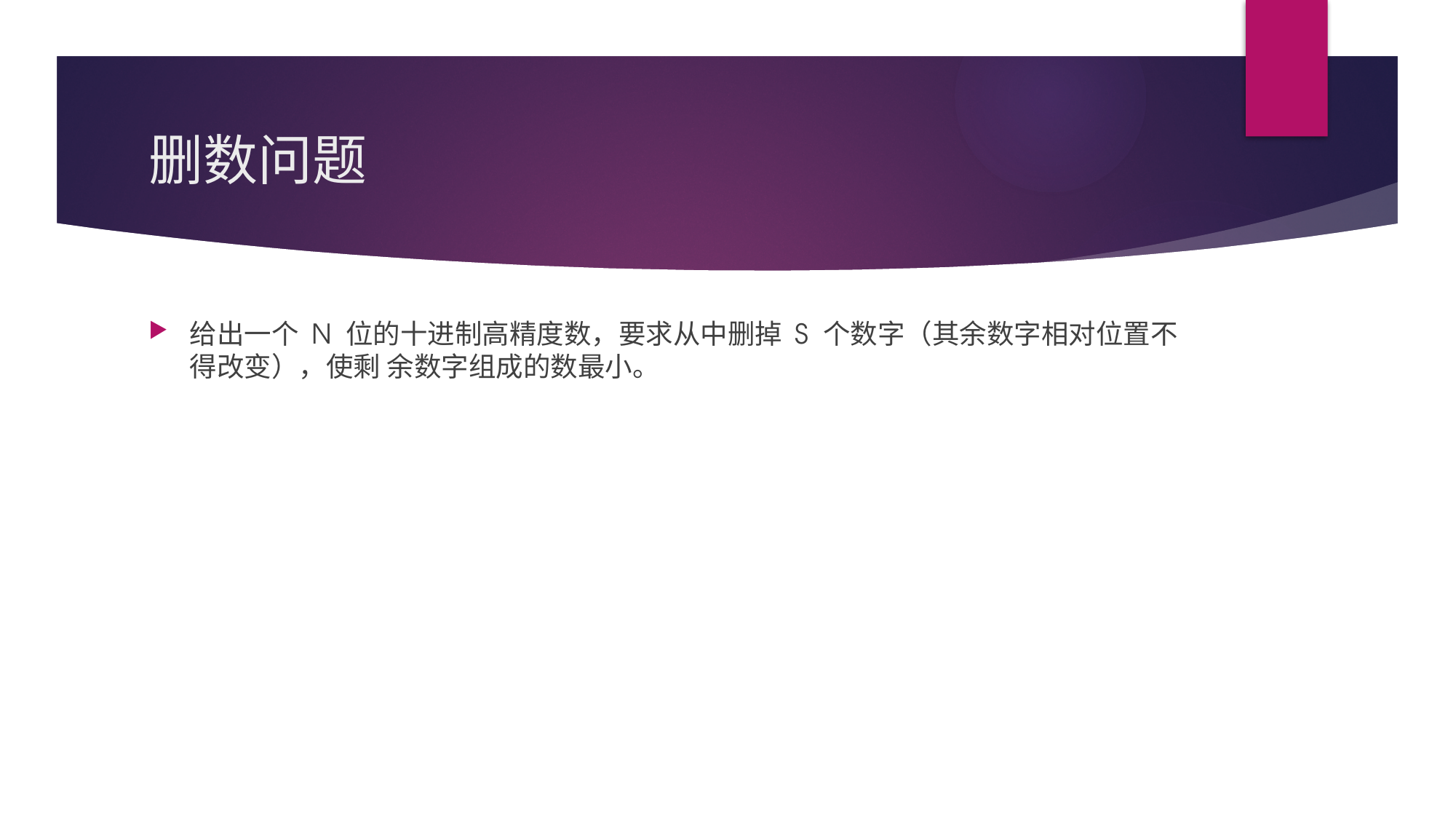

# 删数问题
给出一个 N 位的十进制高精度数，要求从中删掉 S 个数字（其余数字相对位置不得改变），使剩 余数字组成的数最小。